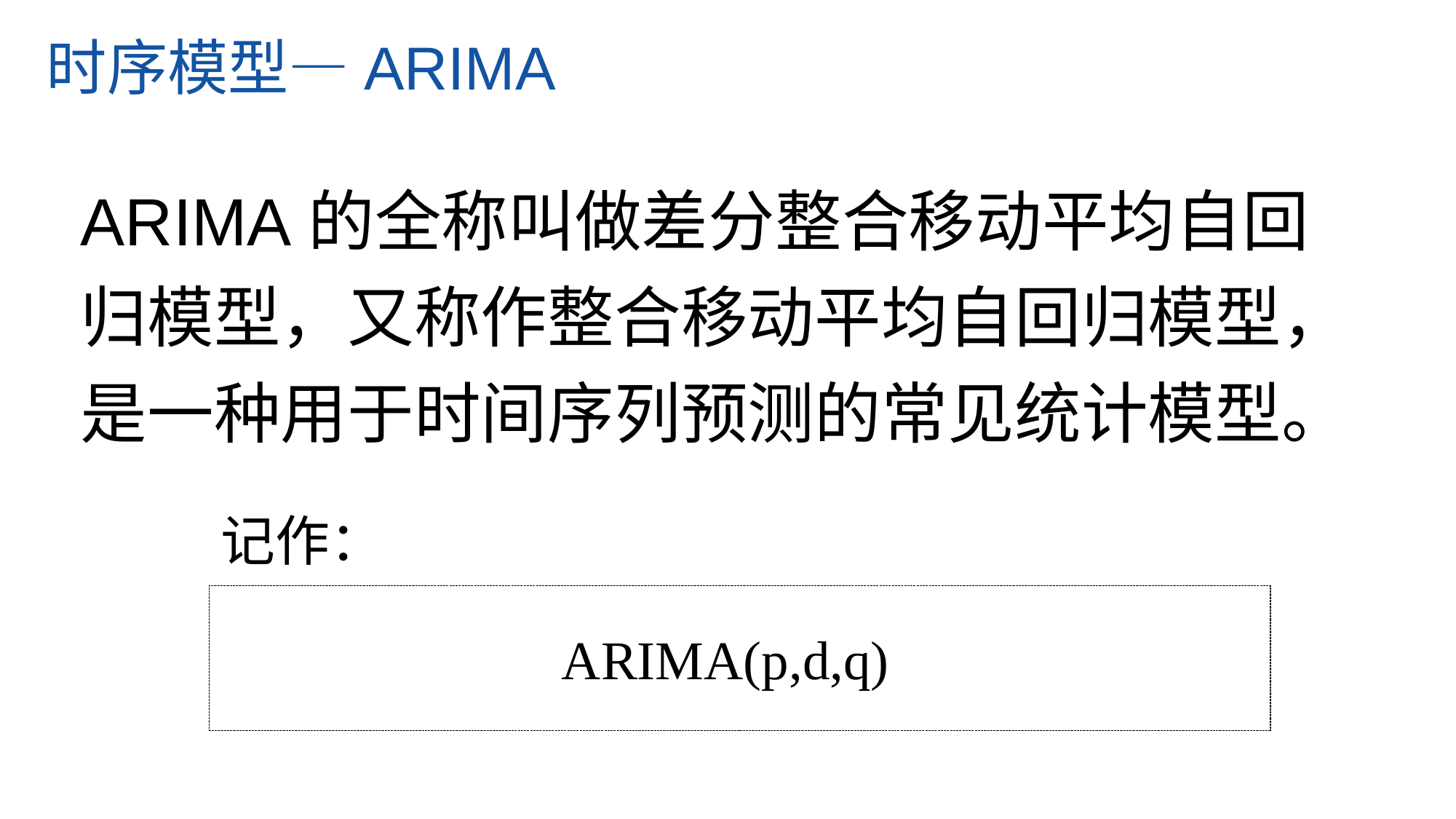

时序模型—ARIMA
ARIMA的全称叫做差分整合移动平均自回归模型，又称作整合移动平均自回归模型，是一种用于时间序列预测的常见统计模型。
记作：

ARIMA(p,d,q)